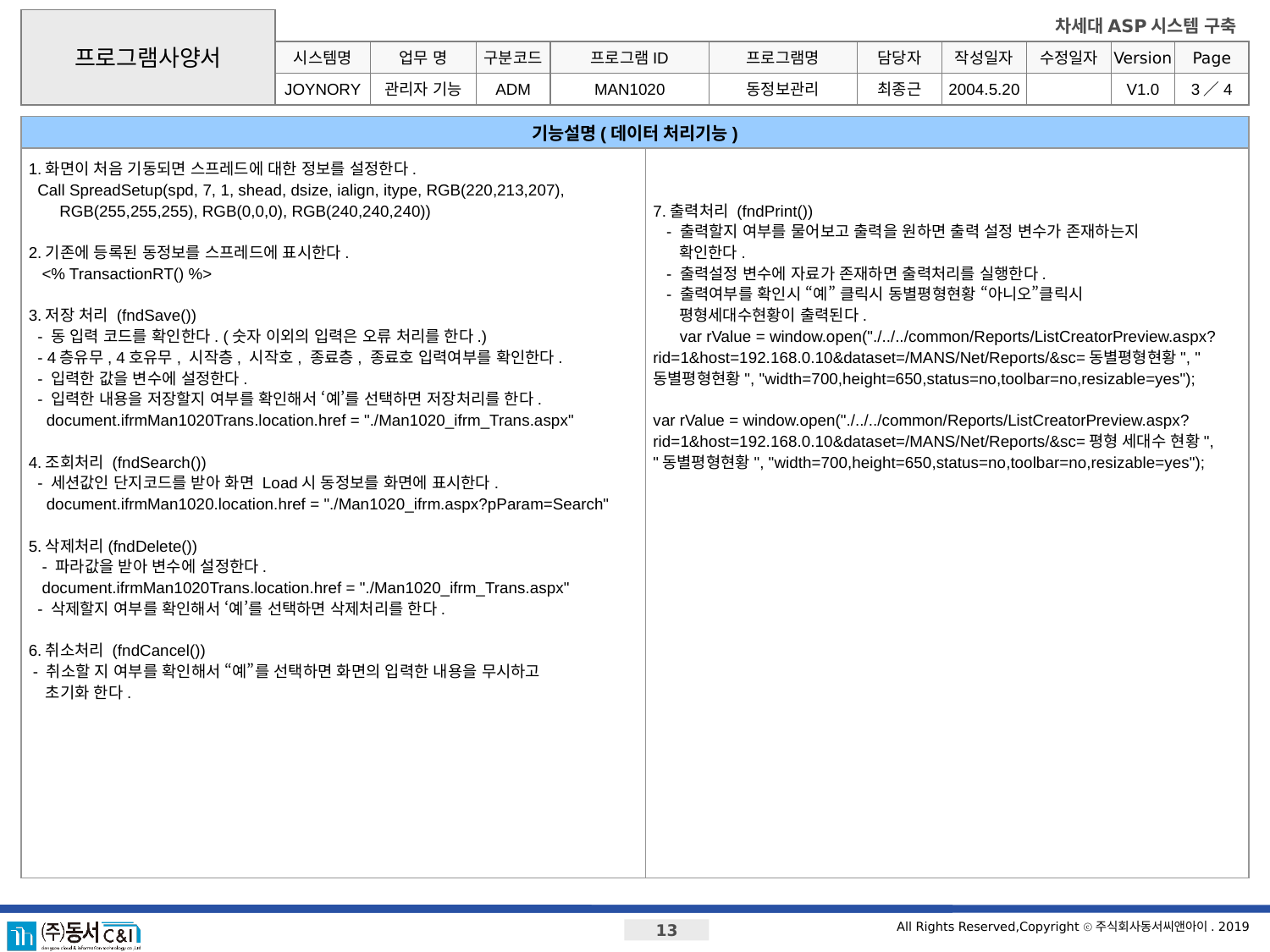

프로그램사양서
시스템명
업무 명
구분코드
프로그램ID
프로그램명
JOYNORY
관리자 기능
ADM
MAN1020
동정보관리
최종근
2004.5.20

V1.0
3／4
기능설명(데이터 처리기능)
1.화면이 처음 기동되면 스프레드에 대한 정보를 설정한다.
  Call SpreadSetup(spd, 7, 1, shead, dsize, ialign, itype, RGB(220,213,207),
       RGB(255,255,255), RGB(0,0,0), RGB(240,240,240))

2.기존에 등록된 동정보를 스프레드에 표시한다.
   <% TransactionRT() %>

3.저장 처리 (fndSave())
  - 동 입력 코드를 확인한다. (숫자 이외의 입력은 오류 처리를 한다.)
  - 4층유무, 4호유무, 시작층, 시작호, 종료층, 종료호 입력여부를 확인한다.
  - 입력한 값을 변수에 설정한다.
  - 입력한 내용을 저장할지 여부를 확인해서 ‘예’를 선택하면 저장처리를 한다.
    document.ifrmMan1020Trans.location.href = "./Man1020_ifrm_Trans.aspx"

4.조회처리 (fndSearch())
  - 세션값인 단지코드를 받아 화면 Load시 동정보를 화면에 표시한다.
    document.ifrmMan1020.location.href = "./Man1020_ifrm.aspx?pParam=Search"

5.삭제처리(fndDelete())
   - 파라값을 받아 변수에 설정한다.
   document.ifrmMan1020Trans.location.href = "./Man1020_ifrm_Trans.aspx"
  - 삭제할지 여부를 확인해서 ‘예’를 선택하면 삭제처리를 한다.

6.취소처리 (fndCancel())
 - 취소할 지 여부를 확인해서 “예”를 선택하면 화면의 입력한 내용을 무시하고
   초기화 한다.

7.출력처리 (fndPrint())
   - 출력할지 여부를 물어보고 출력을 원하면 출력 설정 변수가 존재하는지
     확인한다.
   - 출력설정 변수에 자료가 존재하면 출력처리를 실행한다.
   - 출력여부를 확인시 “예” 클릭시 동별평형현황 “아니오”클릭시
     평형세대수현황이 출력된다.
      var rValue = window.open("./../../common/Reports/ListCreatorPreview.aspx?rid=1&host=192.168.0.10&dataset=/MANS/Net/Reports/&sc=동별평형현황", "동별평형현황", "width=700,height=650,status=no,toolbar=no,resizable=yes");

var rValue = window.open("./../../common/Reports/ListCreatorPreview.aspx?rid=1&host=192.168.0.10&dataset=/MANS/Net/Reports/&sc=평형 세대수 현황", "동별평형현황", "width=700,height=650,status=no,toolbar=no,resizable=yes");